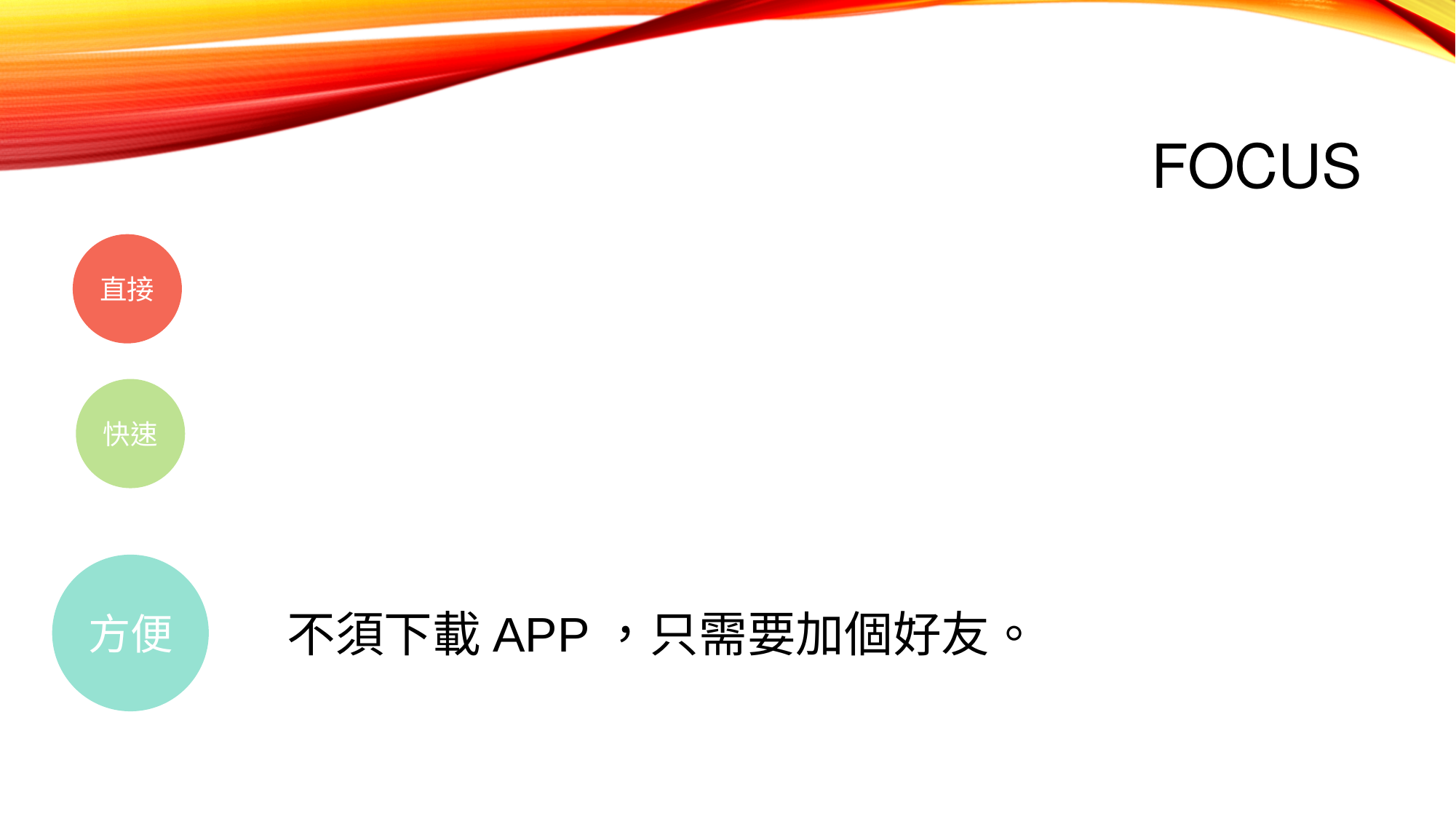

# focus
直接
快速
縮短尋找商品時間。

方便
不須下載APP，只需要加個好友。